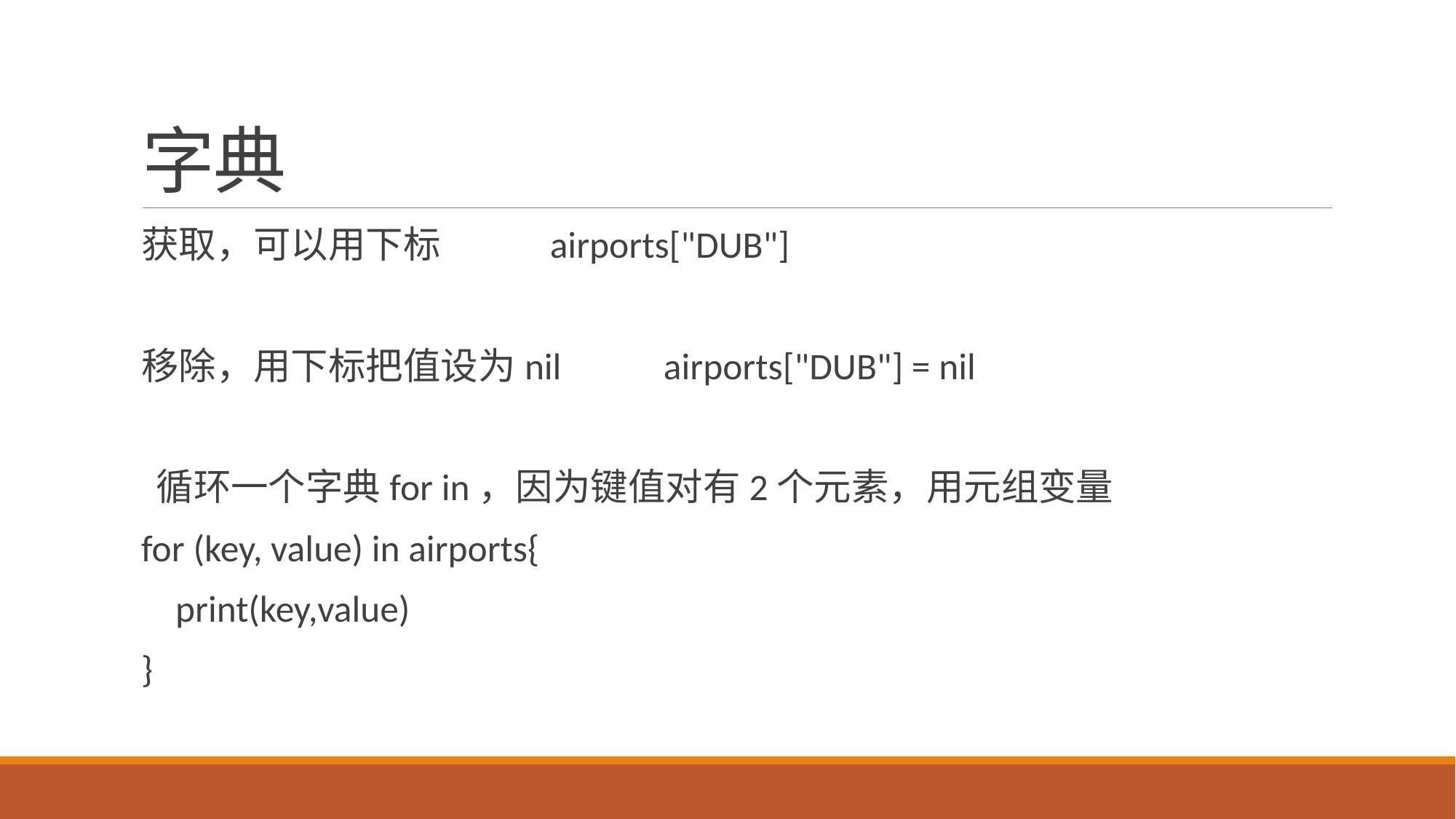

# 字典
获取，可以用下标            airports["DUB"]

移除，用下标把值设为nil            airports["DUB"] = nil

  循环一个字典for in，因为键值对有2个元素，用元组变量
for (key, value) in airports{
    print(key,value)
}